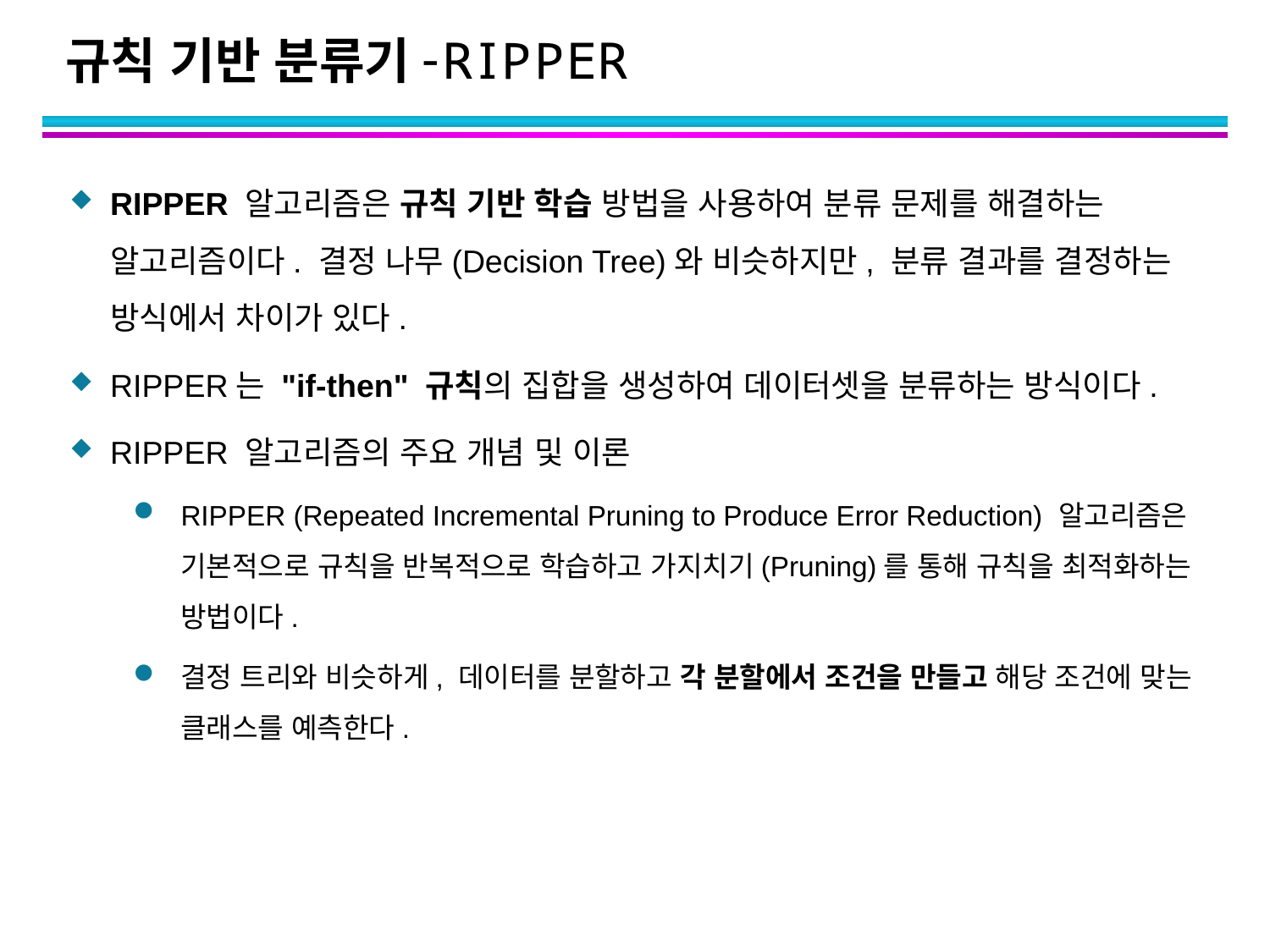

# 규칙 기반 분류기-RIPPER
RIPPER 알고리즘은 규칙 기반 학습 방법을 사용하여 분류 문제를 해결하는 알고리즘이다. 결정 나무(Decision Tree)와 비슷하지만, 분류 결과를 결정하는 방식에서 차이가 있다.
RIPPER는 "if-then" 규칙의 집합을 생성하여 데이터셋을 분류하는 방식이다.
RIPPER 알고리즘의 주요 개념 및 이론
RIPPER (Repeated Incremental Pruning to Produce Error Reduction) 알고리즘은 기본적으로 규칙을 반복적으로 학습하고 가지치기(Pruning)를 통해 규칙을 최적화하는 방법이다.
결정 트리와 비슷하게, 데이터를 분할하고 각 분할에서 조건을 만들고 해당 조건에 맞는 클래스를 예측한다.